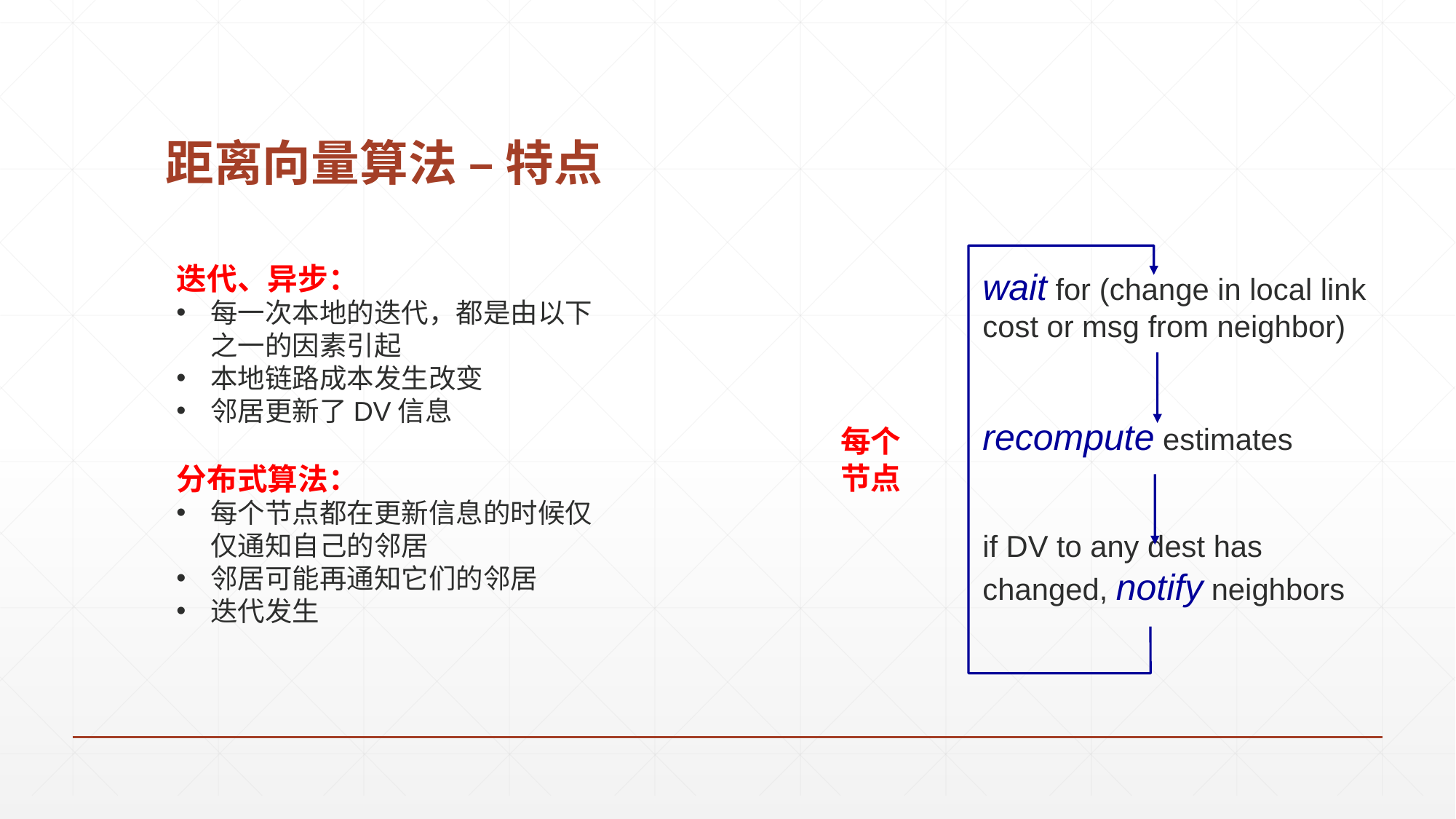

# 距离向量算法 – 特点

wait for (change in local link cost or msg from neighbor)

recompute estimates

if DV to any dest has changed, notify neighbors

迭代、异步：
每一次本地的迭代，都是由以下之一的因素引起
本地链路成本发生改变
邻居更新了DV信息

分布式算法：
每个节点都在更新信息的时候仅仅通知自己的邻居
邻居可能再通知它们的邻居
迭代发生

每个节点